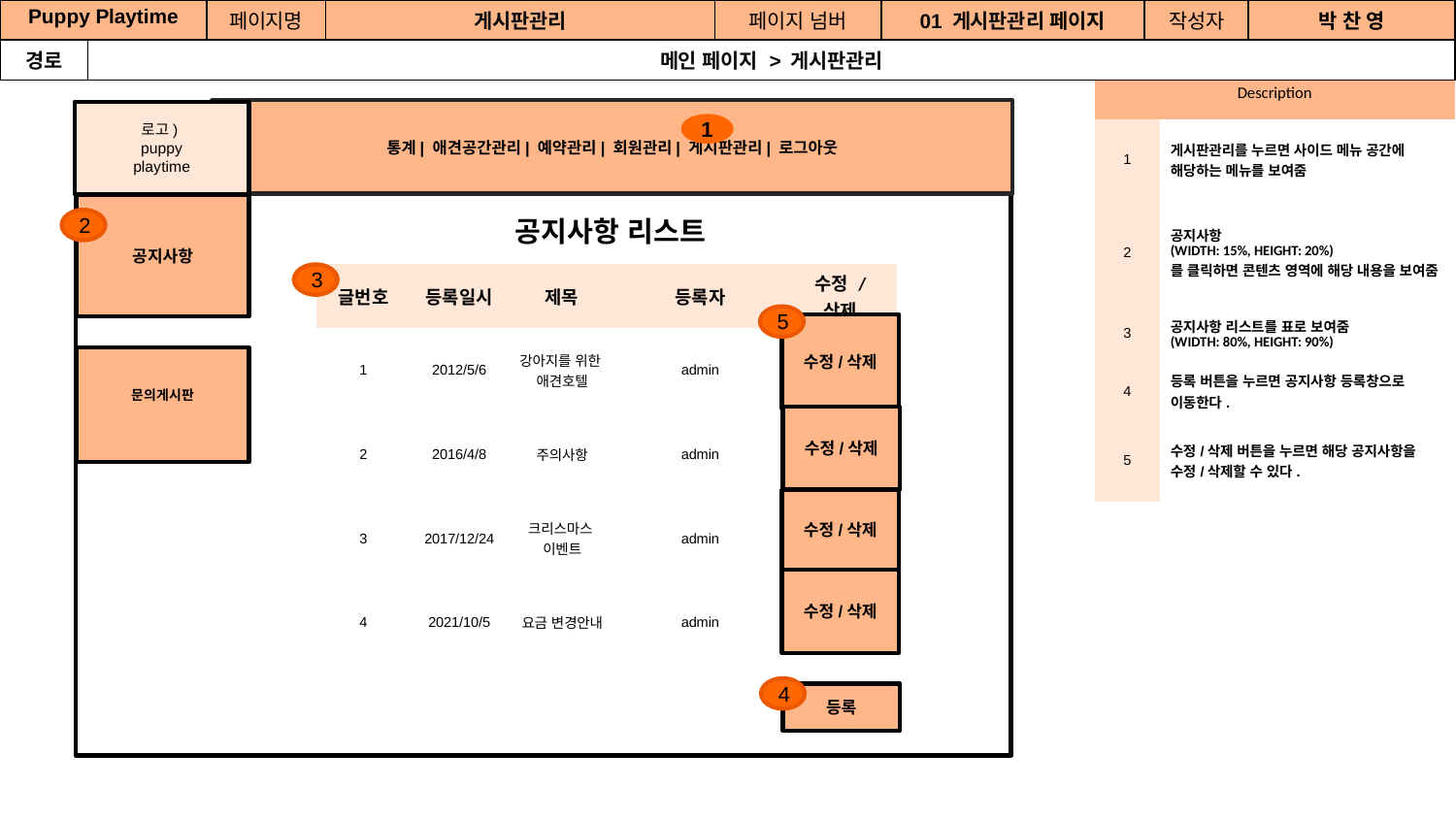

| Puppy Playtime | 김 주 영 | 페이지명 | 게시판관리 | 페이지 넘버 | 01 게시판관리 페이지 | 작성자 | 박 찬 영 |
| --- | --- | --- | --- | --- | --- | --- | --- |
| 경로 | 메인 페이지 > 게시판관리 | 김 주 영 | 김 주 영 | 김 주 영 | 김 주 영 | 김 주 영 | 김 주 영 |
| Description |  |
| --- | --- |
| 1 | 게시판관리를 누르면 사이드 메뉴 공간에 해당하는 메뉴를 보여줌 |
| 2 | 공지사항 (WIDTH: 15%, HEIGHT: 20%) 를 클릭하면 콘텐츠 영역에 해당 내용을 보여줌 |
| 3 | 공지사항 리스트를 표로 보여줌 (WIDTH: 80%, HEIGHT: 90%) |
| 4 | 등록 버튼을 누르면 공지사항 등록창으로 이동한다. |
| 5 | 수정/삭제 버튼을 누르면 해당 공지사항을 수정/삭제할 수 있다. |
통계| 애견공간관리| 예약관리| 회원관리| 게시판관리| 로그아웃
로고)
puppy
playtime
1

공지사항
2
| 글번호 | 등록일시 | 제목 | 등록자 | 수정 / 삭제 |
| --- | --- | --- | --- | --- |
| 1 | 2012/5/6 | 강아지를 위한 애견호텔 | admin |  |
| 2 | 2016/4/8 | 주의사항 | admin |  |
| 3 | 2017/12/24 | 크리스마스 이벤트 | admin |  |
| 4 | 2021/10/5 | 요금 변경안내 | admin |  |
3
5
수정/삭제

문의게시판

수정/삭제
수정/삭제
수정/삭제
4
등록
공지사항 리스트